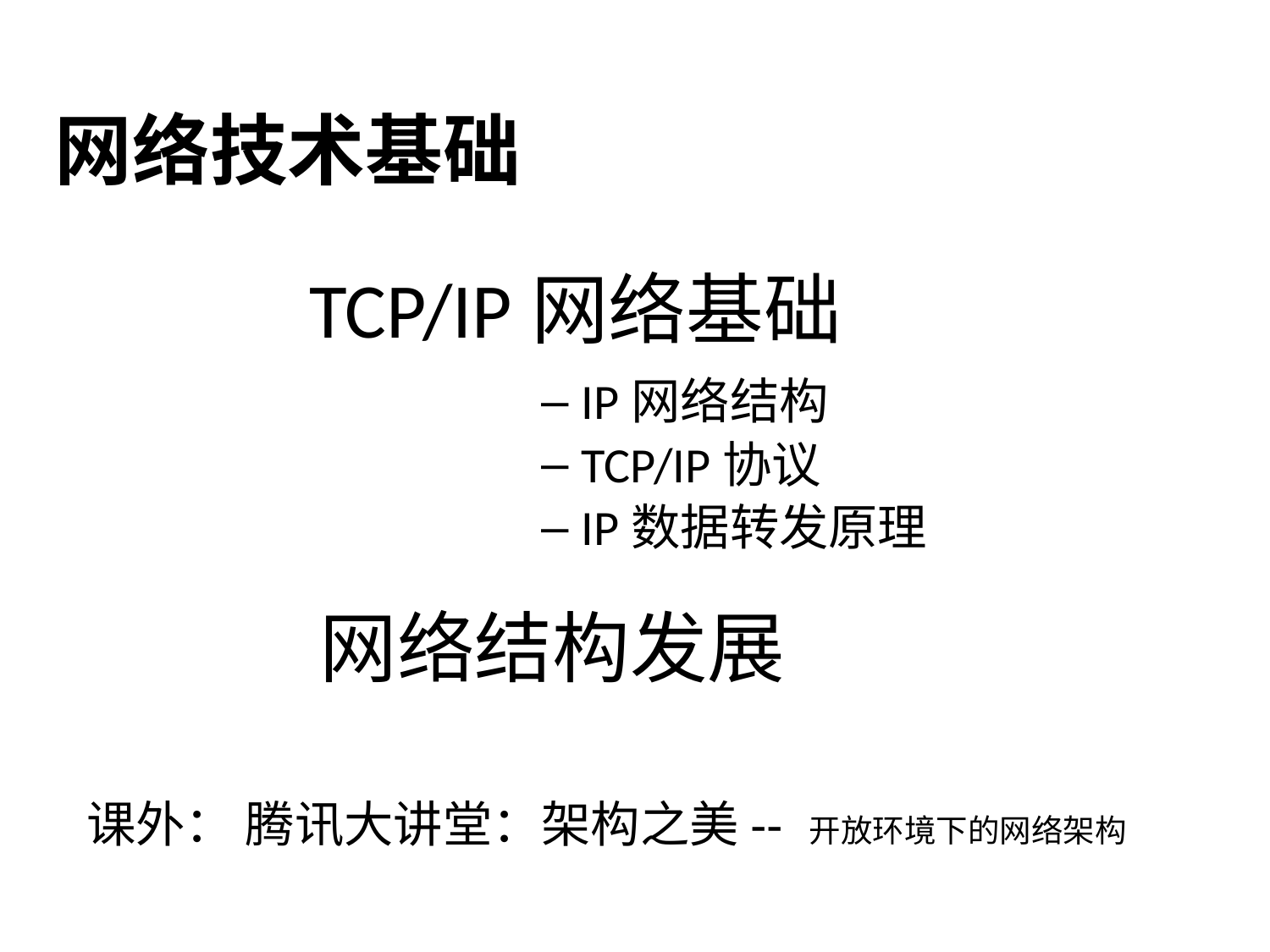

网络技术基础
# TCP/IP网络基础
IP网络结构
TCP/IP协议
IP数据转发原理

网络结构发展
课外： 腾讯大讲堂：架构之美-- 开放环境下的网络架构